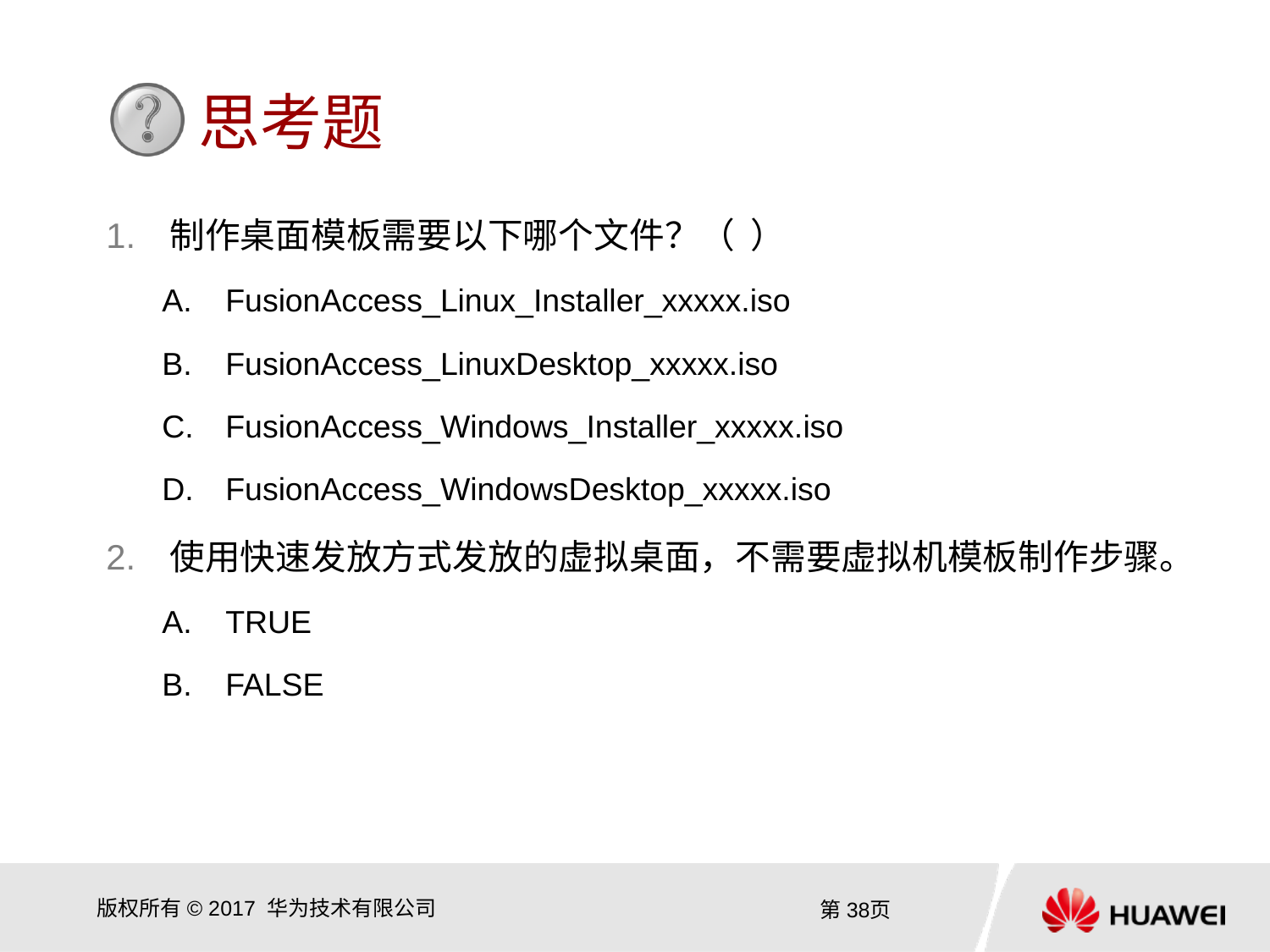

制作桌面模板需要以下哪个文件？（  ）
FusionAccess_Linux_Installer_xxxxx.iso
FusionAccess_LinuxDesktop_xxxxx.iso
FusionAccess_Windows_Installer_xxxxx.iso
FusionAccess_WindowsDesktop_xxxxx.iso
使用快速发放方式发放的虚拟桌面，不需要虚拟机模板制作步骤。
TRUE
FALSE